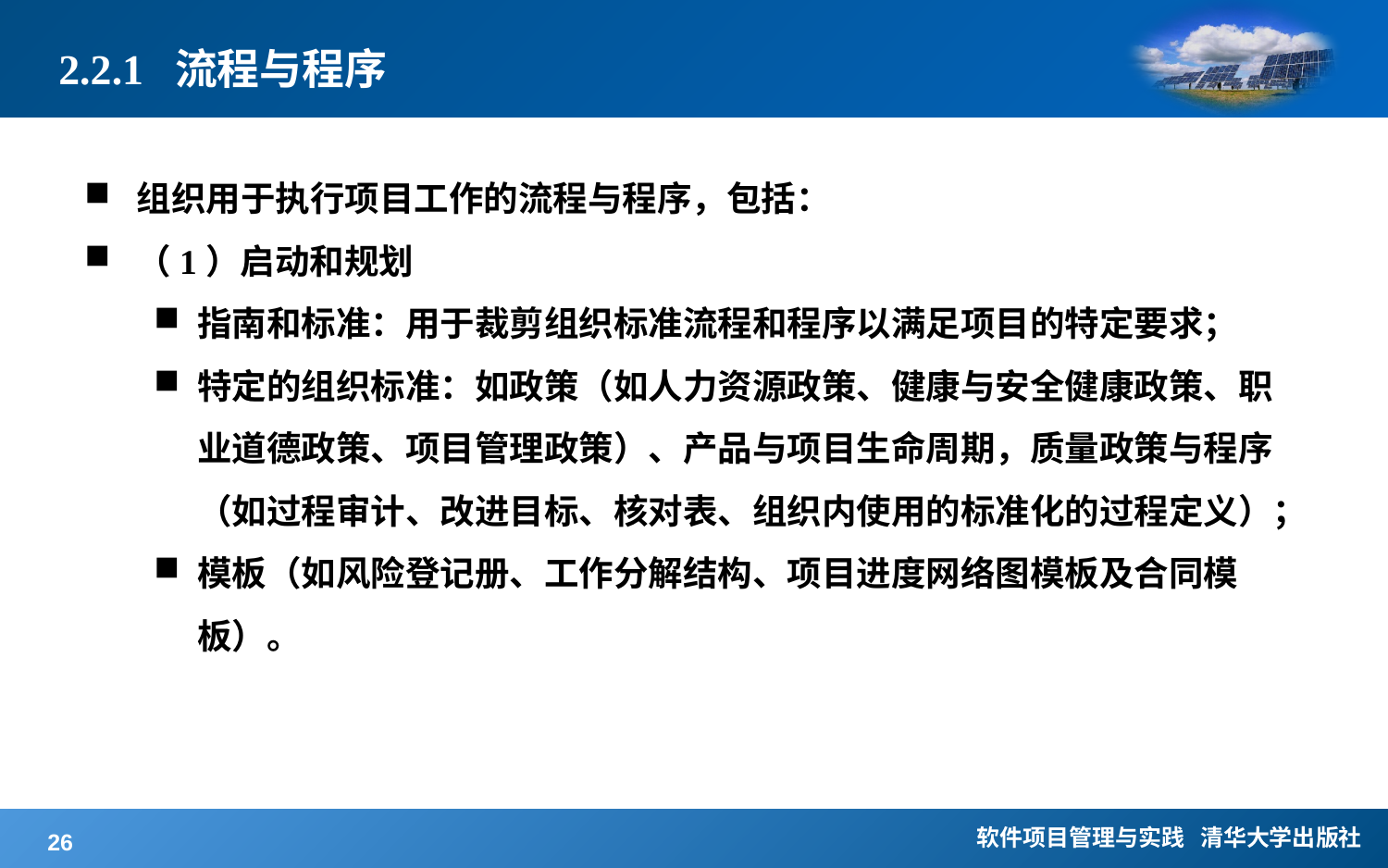

# 2.2.1  流程与程序
组织用于执行项目工作的流程与程序，包括：
（1）启动和规划
指南和标准：用于裁剪组织标准流程和程序以满足项目的特定要求；
特定的组织标准：如政策（如人力资源政策、健康与安全健康政策、职业道德政策、项目管理政策）、产品与项目生命周期，质量政策与程序（如过程审计、改进目标、核对表、组织内使用的标准化的过程定义）；
模板（如风险登记册、工作分解结构、项目进度网络图模板及合同模板）。